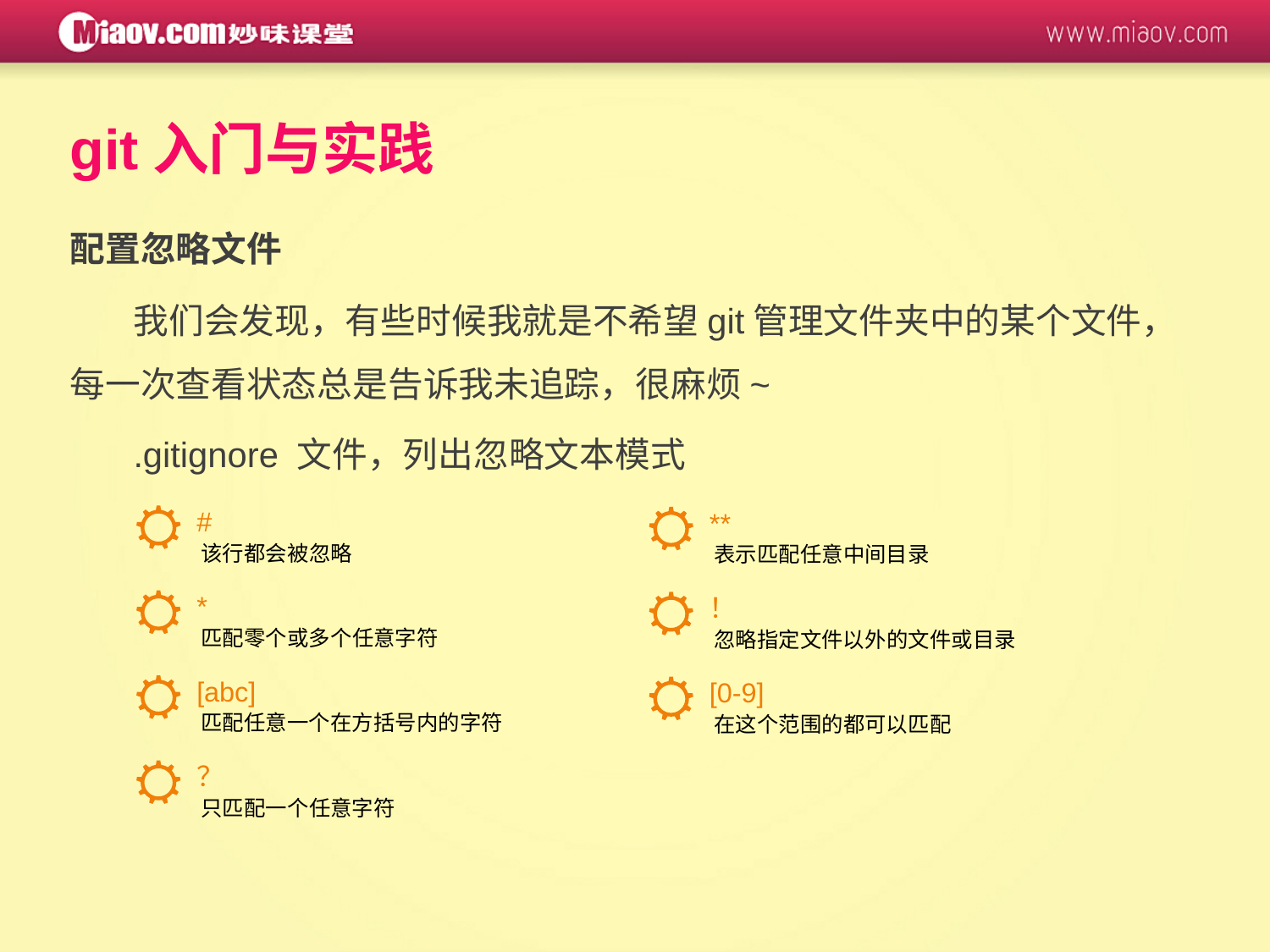

git入门与实践

配置忽略文件
我们会发现，有些时候我就是不希望git管理文件夹中的某个文件，每一次查看状态总是告诉我未追踪，很麻烦~
.gitignore 文件，列出忽略文本模式

#

该行都会被忽略
**

表示匹配任意中间目录
*

匹配零个或多个任意字符
！

忽略指定文件以外的文件或目录
[abc]

匹配任意一个在方括号内的字符
[0-9]

在这个范围的都可以匹配
？

只匹配一个任意字符